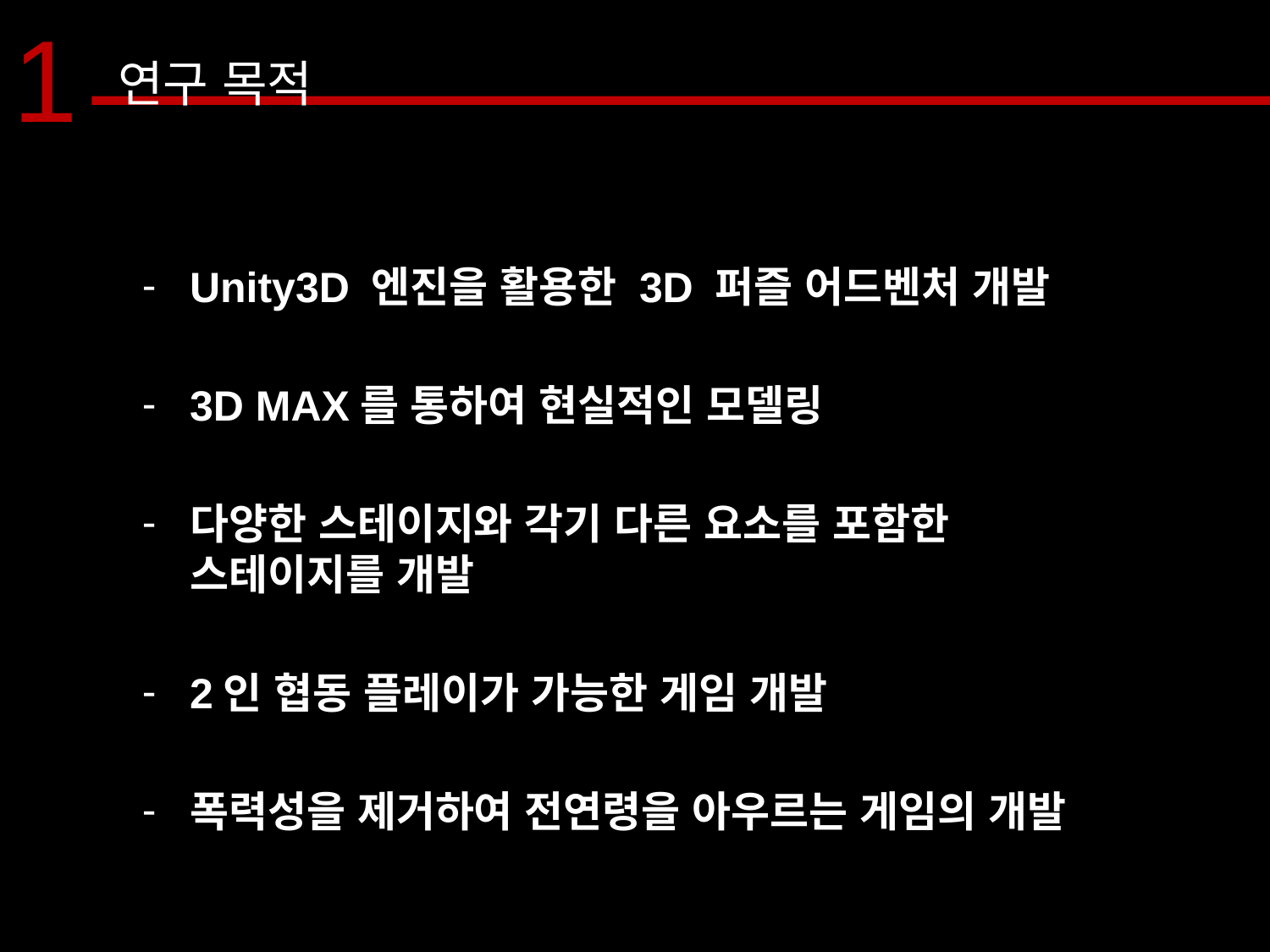

1
연구 목적

Unity3D 엔진을 활용한 3D 퍼즐 어드벤처 개발

3D MAX를 통하여 현실적인 모델링

다양한 스테이지와 각기 다른 요소를 포함한 스테이지를 개발

2인 협동 플레이가 가능한 게임 개발

폭력성을 제거하여 전연령을 아우르는 게임의 개발